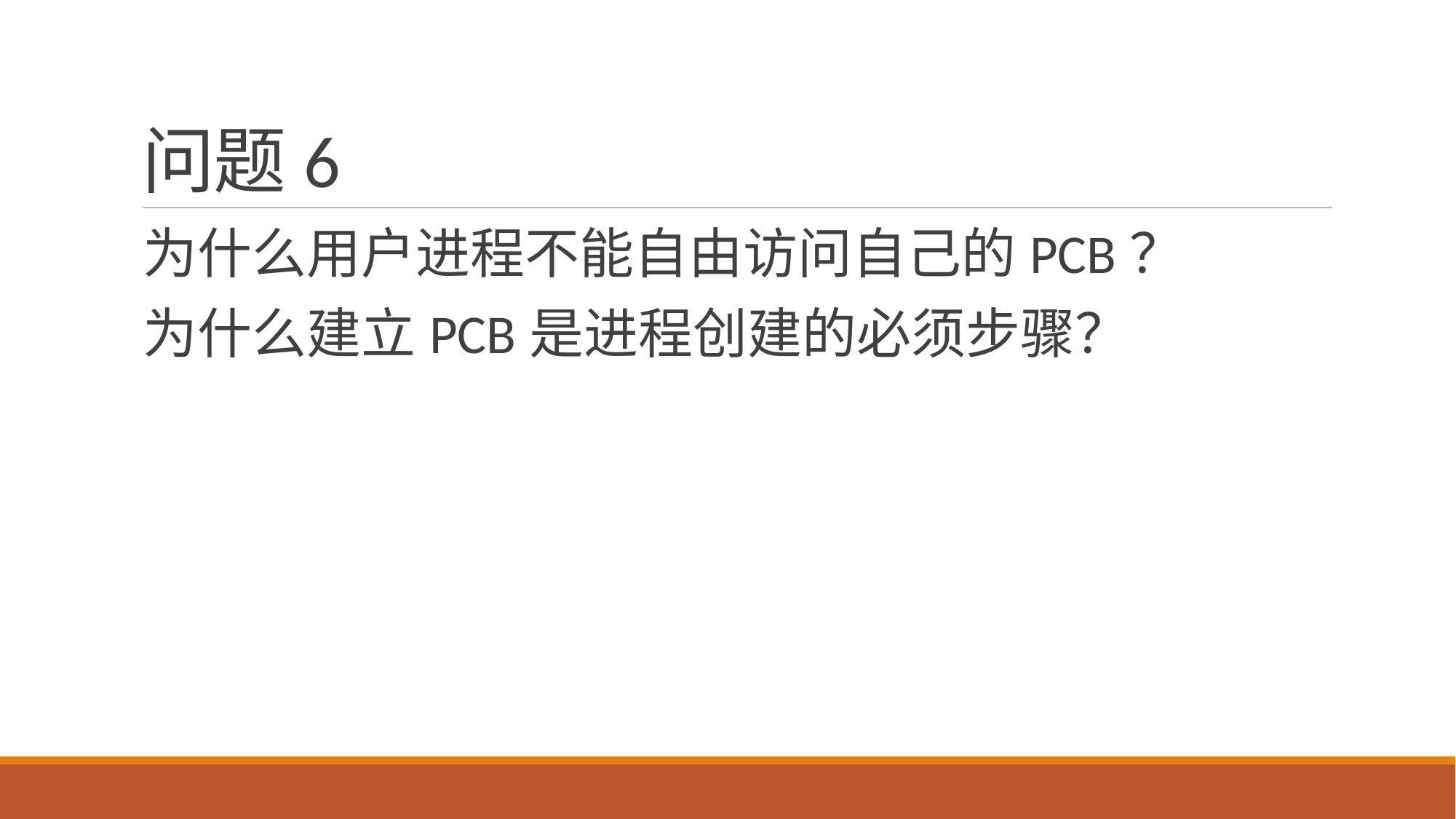

# 问题6
为什么用户进程不能自由访问自己的PCB？
为什么建立PCB是进程创建的必须步骤？